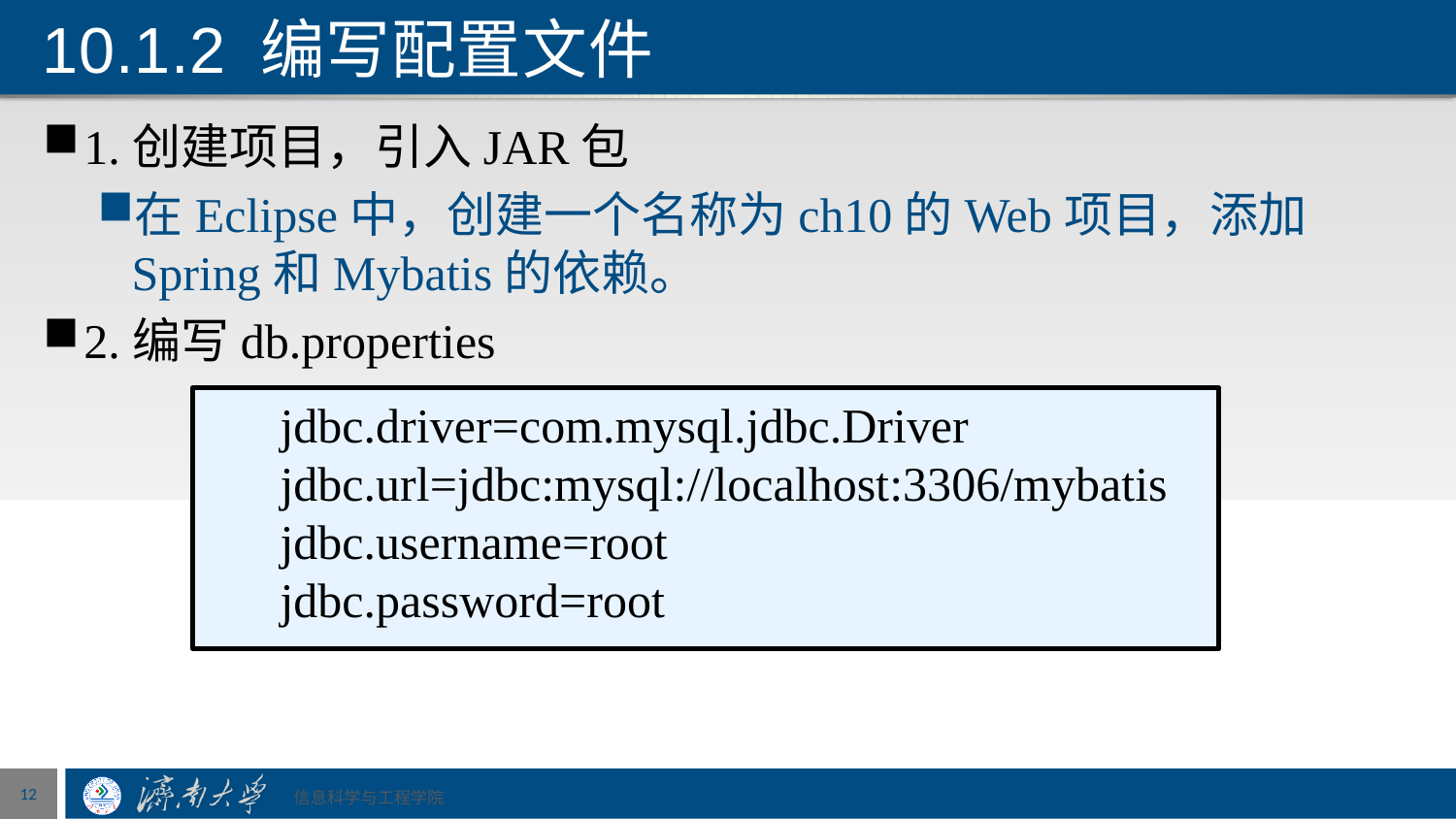

# 10.1.2 编写配置文件
1.创建项目，引入JAR包
在Eclipse中，创建一个名称为ch10的Web项目，添加Spring和Mybatis的依赖。
2.编写db.properties

jdbc.driver=com.mysql.jdbc.Driver
jdbc.url=jdbc:mysql://localhost:3306/mybatis
jdbc.username=root
jdbc.password=root